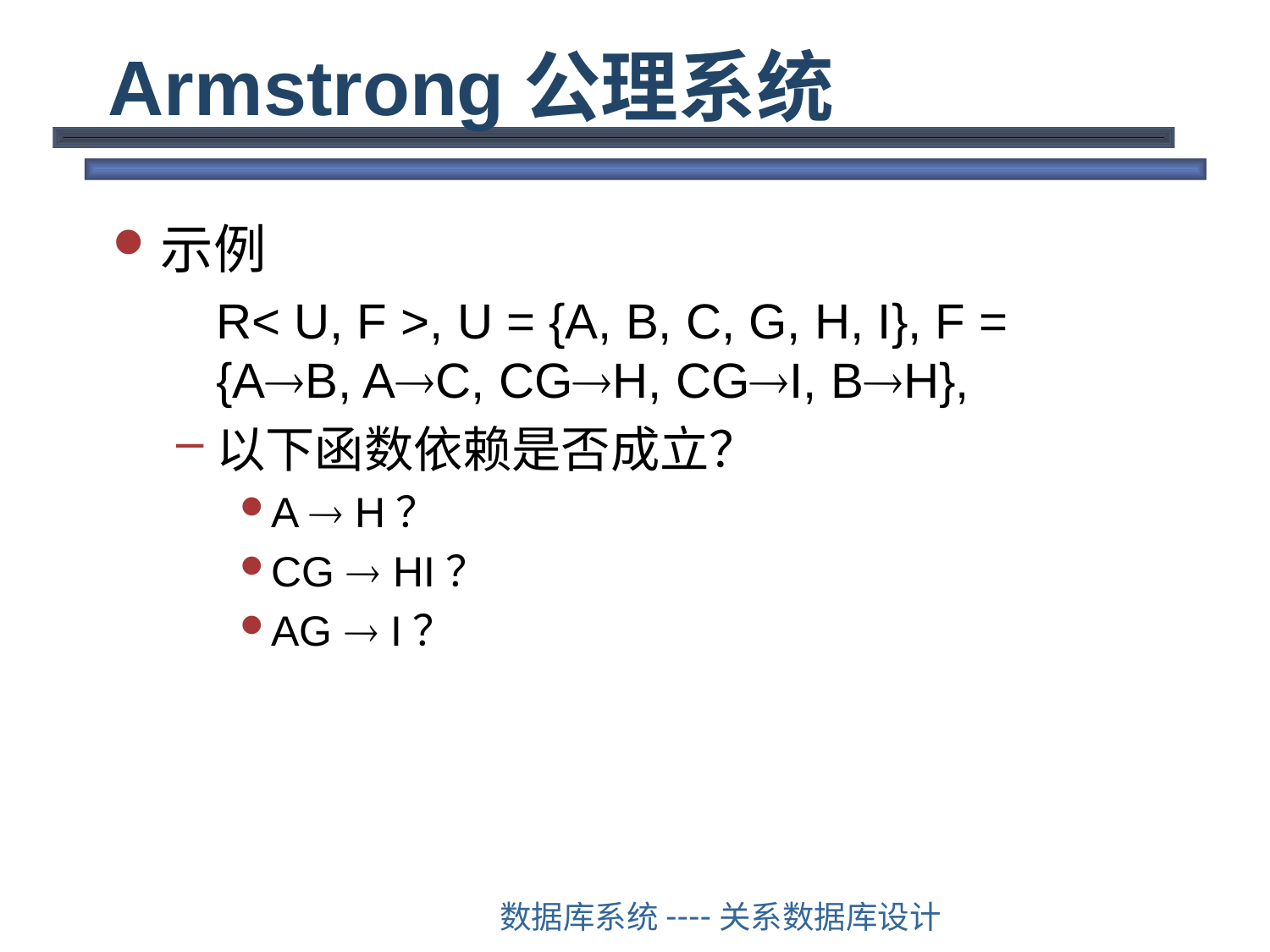

# Armstrong公理系统
示例
	R< U, F >, U = {A, B, C, G, H, I}, F = {A→B, A→C, CG→H, CG→I, B→H},
以下函数依赖是否成立？
A → H？
CG → HI？
AG → I？
数据库系统----关系数据库设计